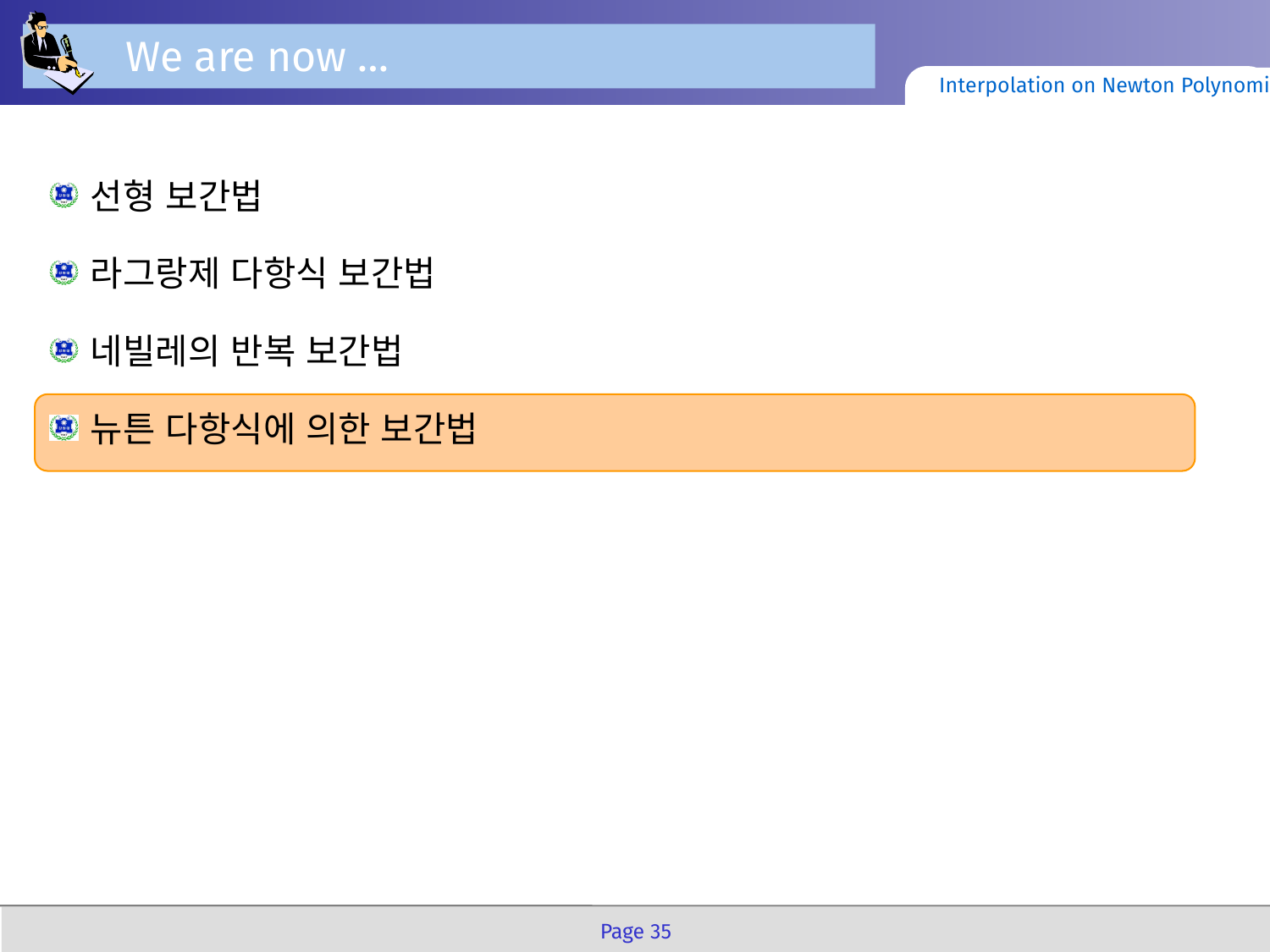

We are now …
Interpolation on Newton Polynomials
선형 보간법
라그랑제 다항식 보간법
네빌레의 반복 보간법
뉴튼 다항식에 의한 보간법

Page 35